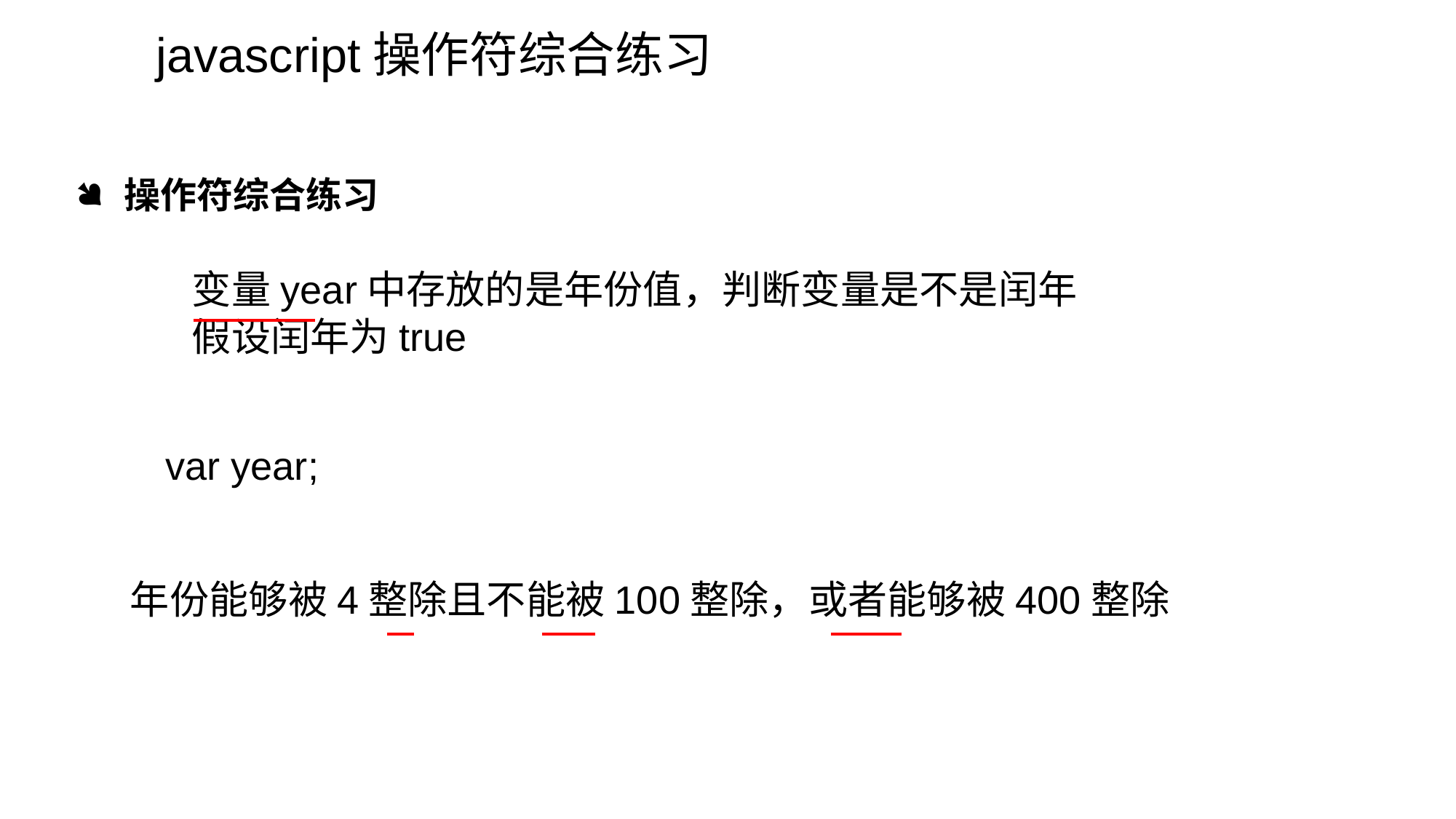

javascript操作符综合练习
 操作符综合练习
变量year中存放的是年份值，判断变量是不是闰年
假设闰年为true

var year;
年份能够被4整除且不能被100整除，或者能够被400整除